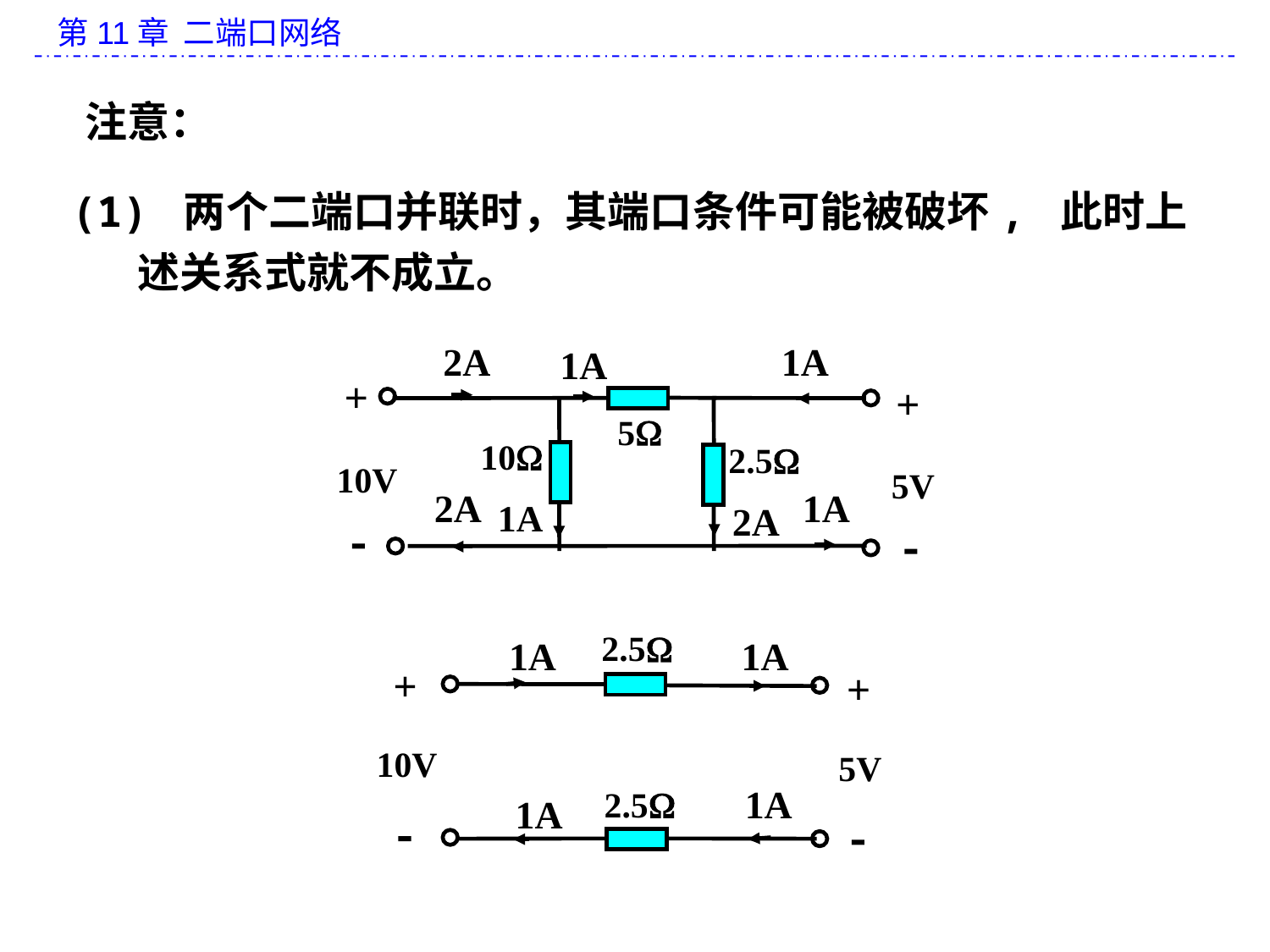

注意：
(1) 两个二端口并联时，其端口条件可能被破坏, 此时上述关系式就不成立。
2A
1A
1A
+
+

5Ω
10Ω
2.5Ω
10V

5V

2A
1A
1A
2A

−
−

2.5Ω
1A
 1A
+
+

10V
5V
 1A
2.5Ω
1A
−
−